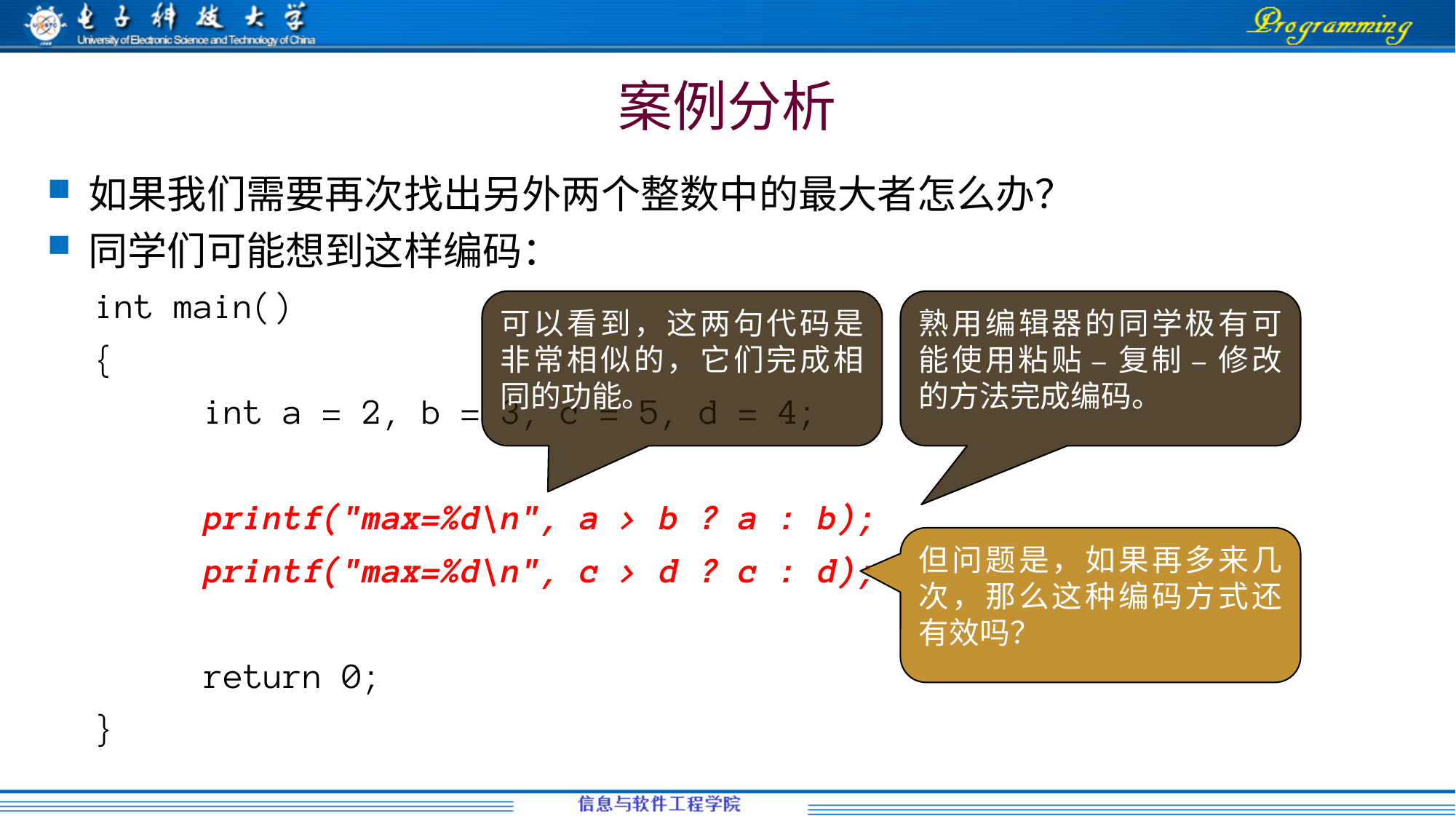

# 案例分析
如果我们需要再次找出另外两个整数中的最大者怎么办？
同学们可能想到这样编码：
int main()
{
	int a = 2, b = 3, c = 5, d = 4;

	printf("max=%d\n", a > b ? a : b);
	printf("max=%d\n", c > d ? c : d);

	return 0;
}
可以看到，这两句代码是非常相似的，它们完成相同的功能。
熟用编辑器的同学极有可能使用粘贴-复制-修改的方法完成编码。
但问题是，如果再多来几次，那么这种编码方式还有效吗？